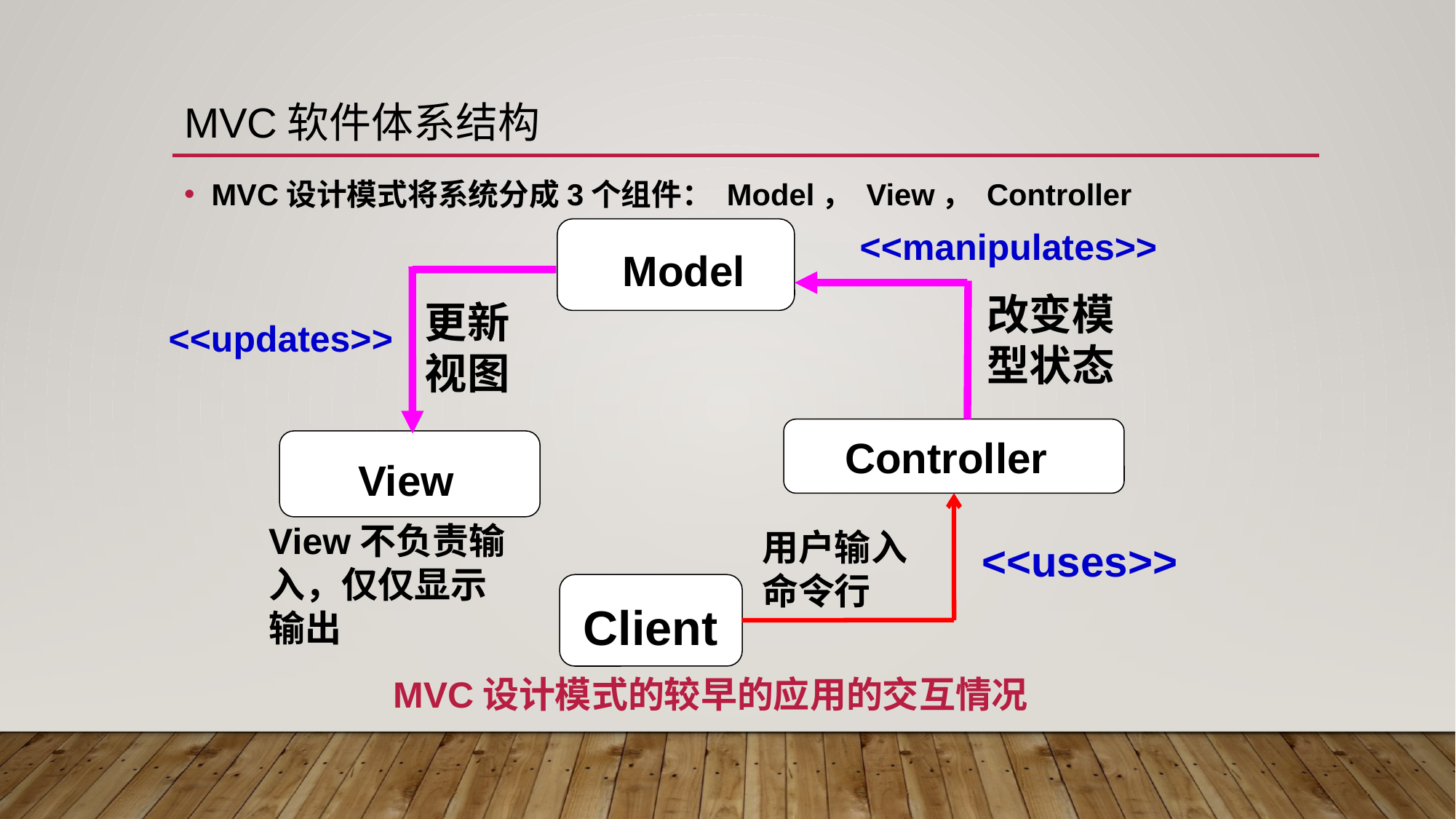

# MVC软件体系结构
MVC设计模式将系统分成3个组件： Model， View， Controller
<<manipulates>>
       Model

改变模型状态
更新
视图
<<updates>>
Controller
View
View不负责输入，仅仅显示输出
用户输入命令行
<<uses>>
Client
MVC设计模式的较早的应用的交互情况